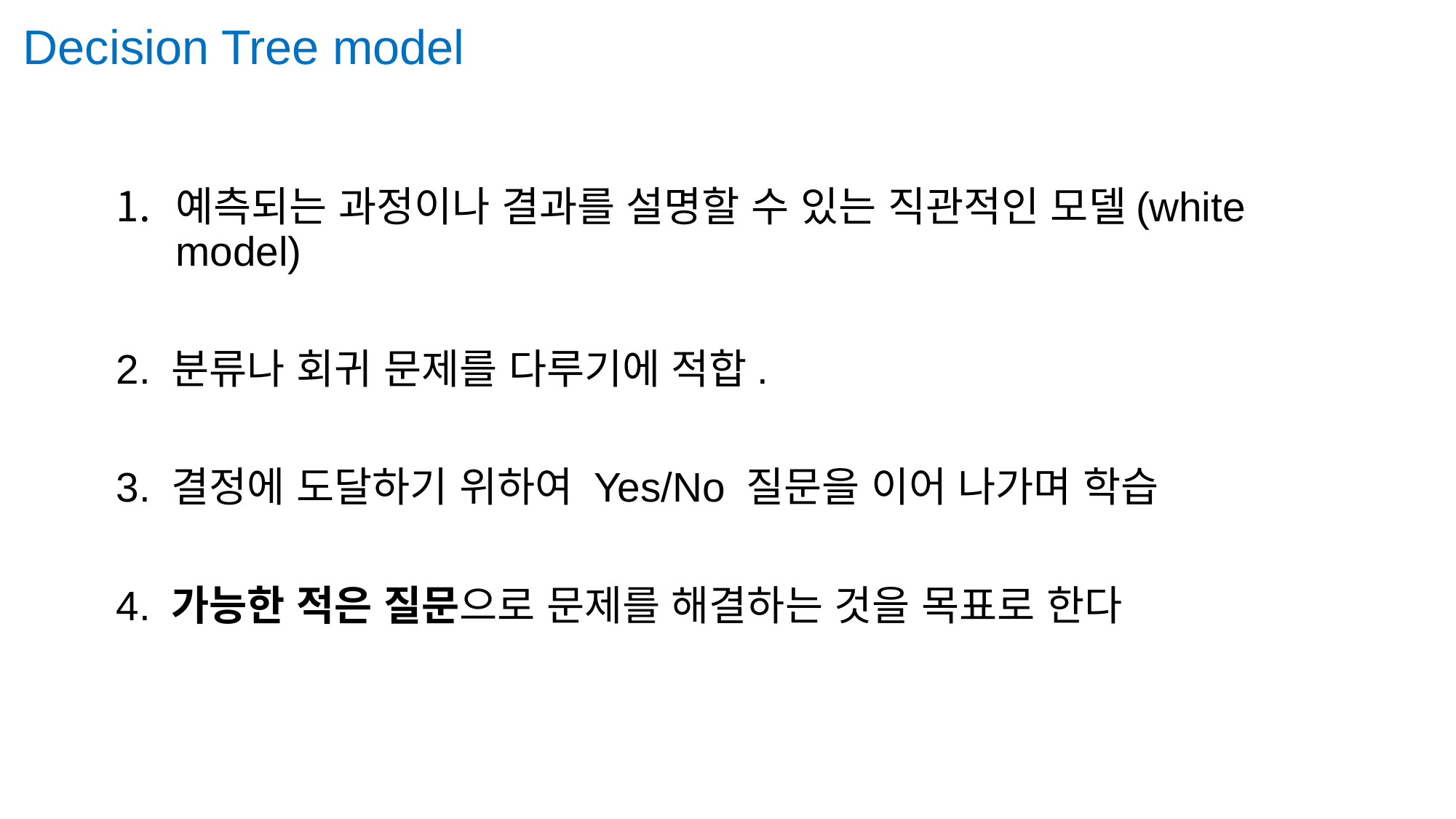

# Decision Tree model
예측되는 과정이나 결과를 설명할 수 있는 직관적인 모델(white model)

2. 분류나 회귀 문제를 다루기에 적합.

3. 결정에 도달하기 위하여 Yes/No 질문을 이어 나가며 학습

4. 가능한 적은 질문으로 문제를 해결하는 것을 목표로 한다